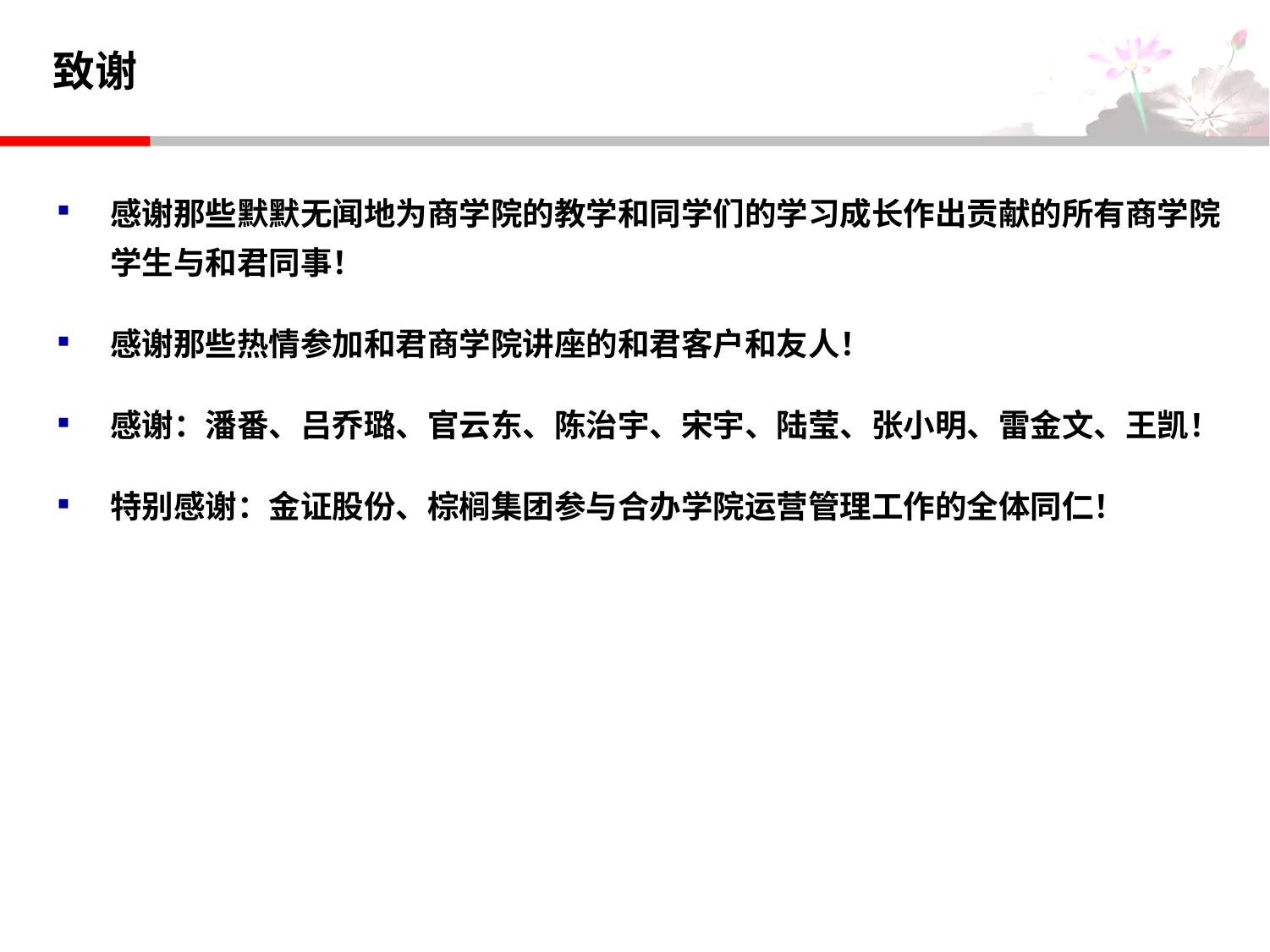

致谢
感谢那些默默无闻地为商学院的教学和同学们的学习成长作出贡献的所有商学院学生与和君同事！
感谢那些热情参加和君商学院讲座的和君客户和友人！
感谢：潘番、吕乔璐、官云东、陈治宇、宋宇、陆莹、张小明、雷金文、王凯！
特别感谢：金证股份、棕榈集团参与合办学院运营管理工作的全体同仁！